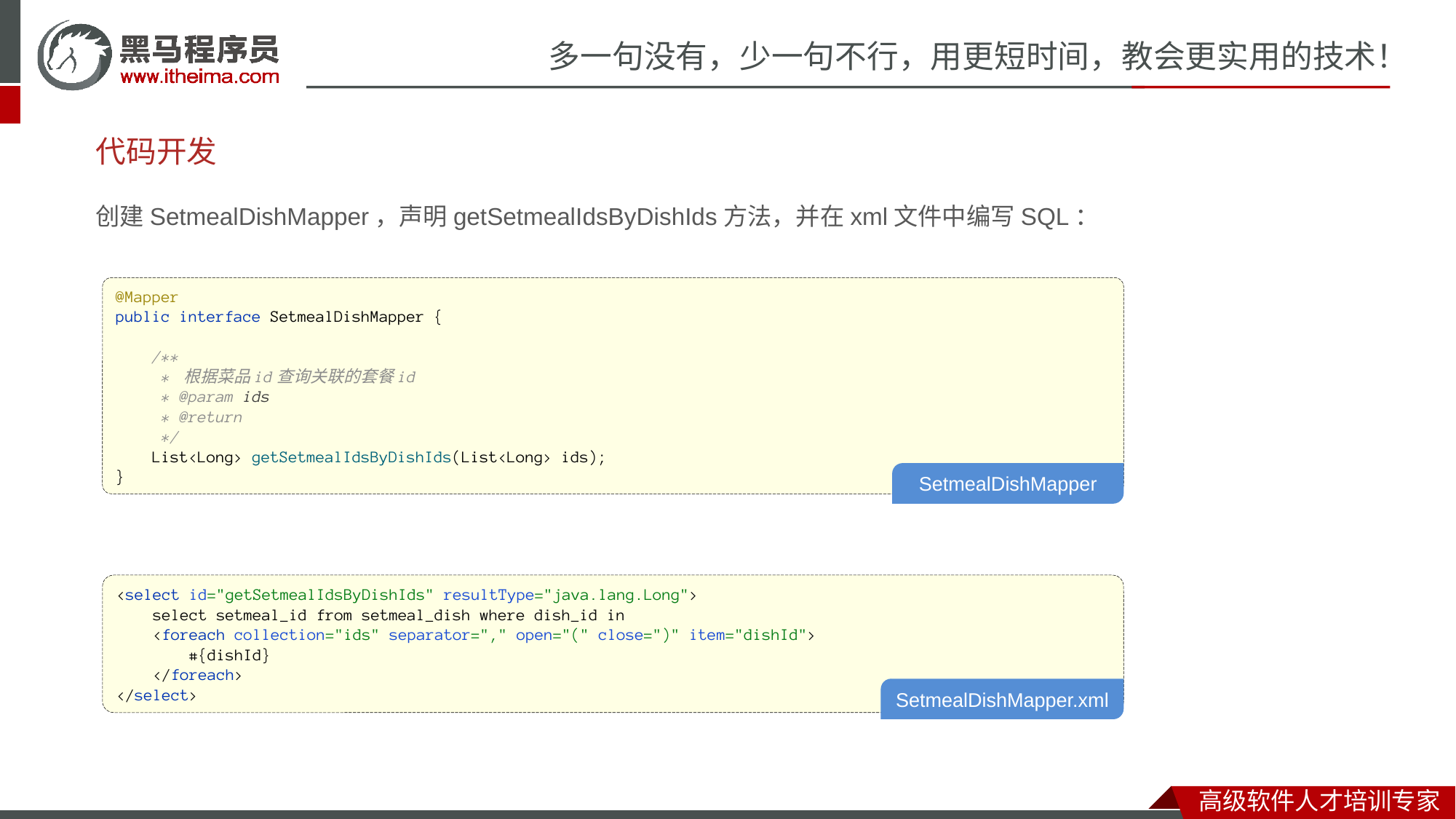

# 代码开发
创建SetmealDishMapper，声明getSetmealIdsByDishIds方法，并在xml文件中编写SQL：
@Mapper
public interface SetmealDishMapper {
    /**
     * 根据菜品id查询关联的套餐id
     * @param ids
     * @return
     */
    List<Long> getSetmealIdsByDishIds(List<Long> ids);
}
SetmealDishMapper
<select id="getSetmealIdsByDishIds" resultType="java.lang.Long">
    select setmeal_id from setmeal_dish where dish_id in
    <foreach collection="ids" separator="," open="(" close=")" item="dishId">
        #{dishId}
    </foreach>
</select>
SetmealDishMapper.xml